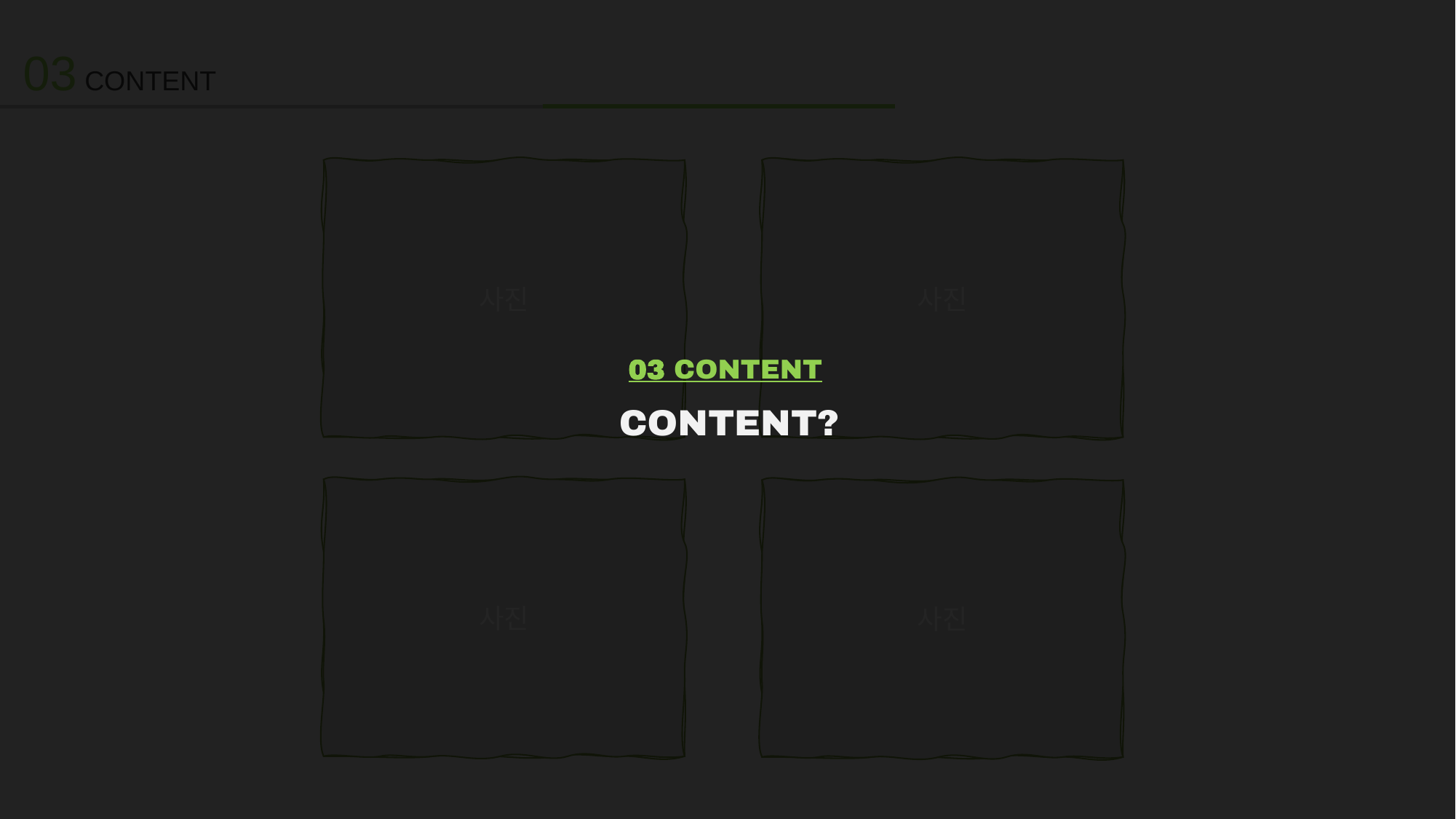

03 CONTENT
사진
사진
03 CONTENT
CONTENT?
사진
사진